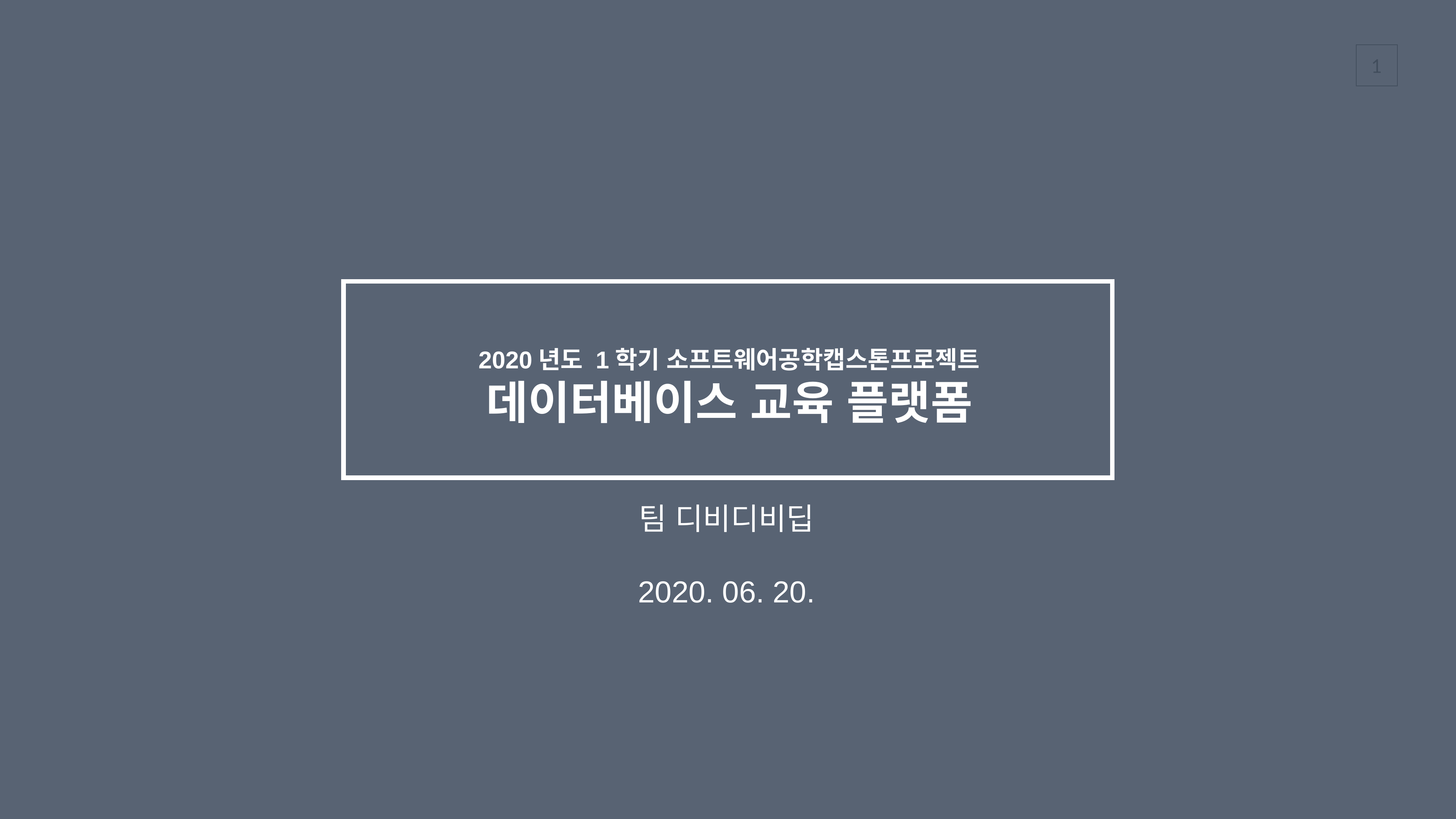

2020년도 1학기 소프트웨어공학캡스톤프로젝트
데이터베이스 교육 플랫폼
팀 디비디비딥

2020. 06. 20.